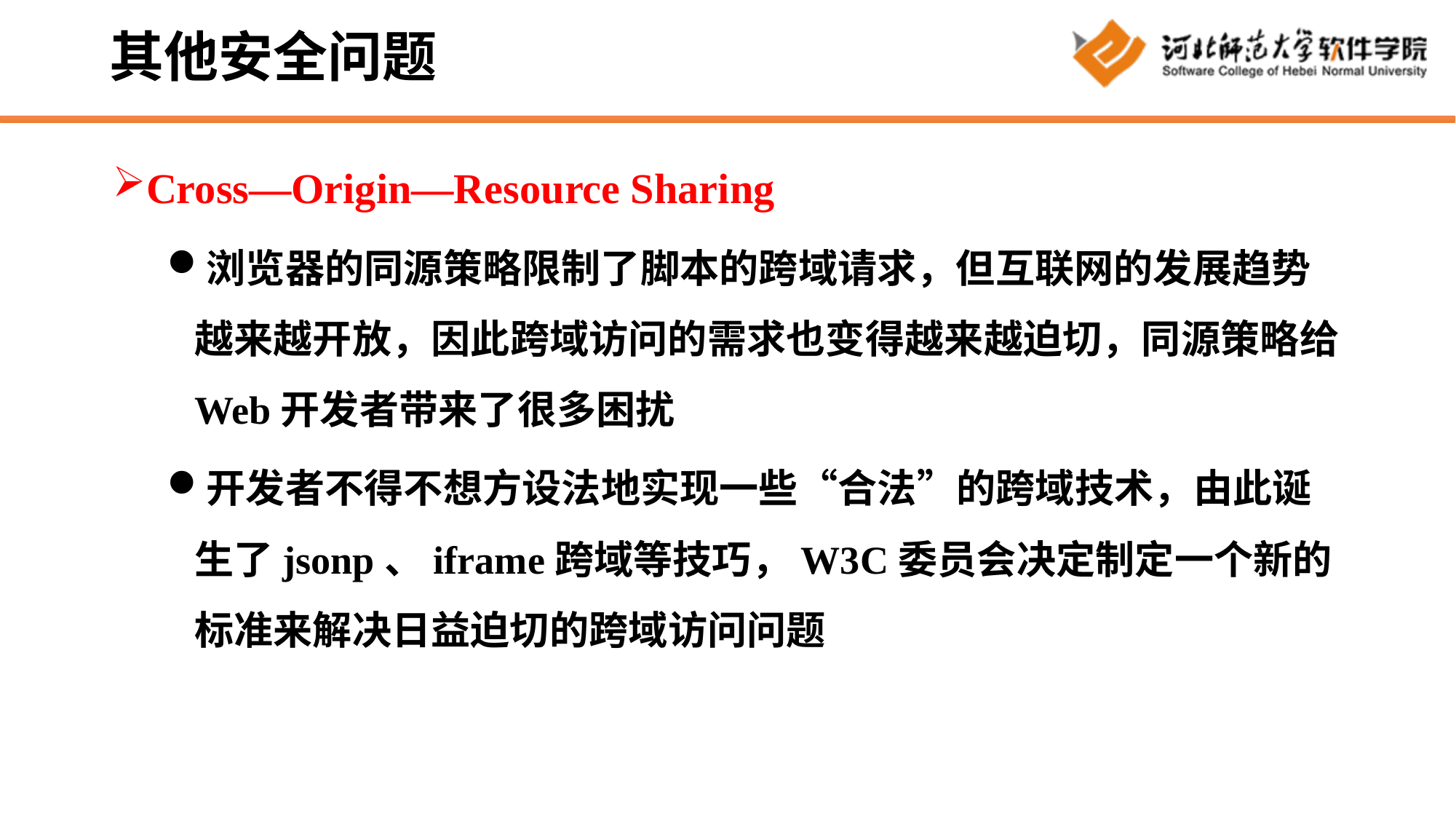

# 其他安全问题
Cross—Origin—Resource Sharing
浏览器的同源策略限制了脚本的跨域请求，但互联网的发展趋势越来越开放，因此跨域访问的需求也变得越来越迫切，同源策略给Web开发者带来了很多困扰
开发者不得不想方设法地实现一些“合法”的跨域技术，由此诞生了jsonp、iframe跨域等技巧，W3C委员会决定制定一个新的标准来解决日益迫切的跨域访问问题